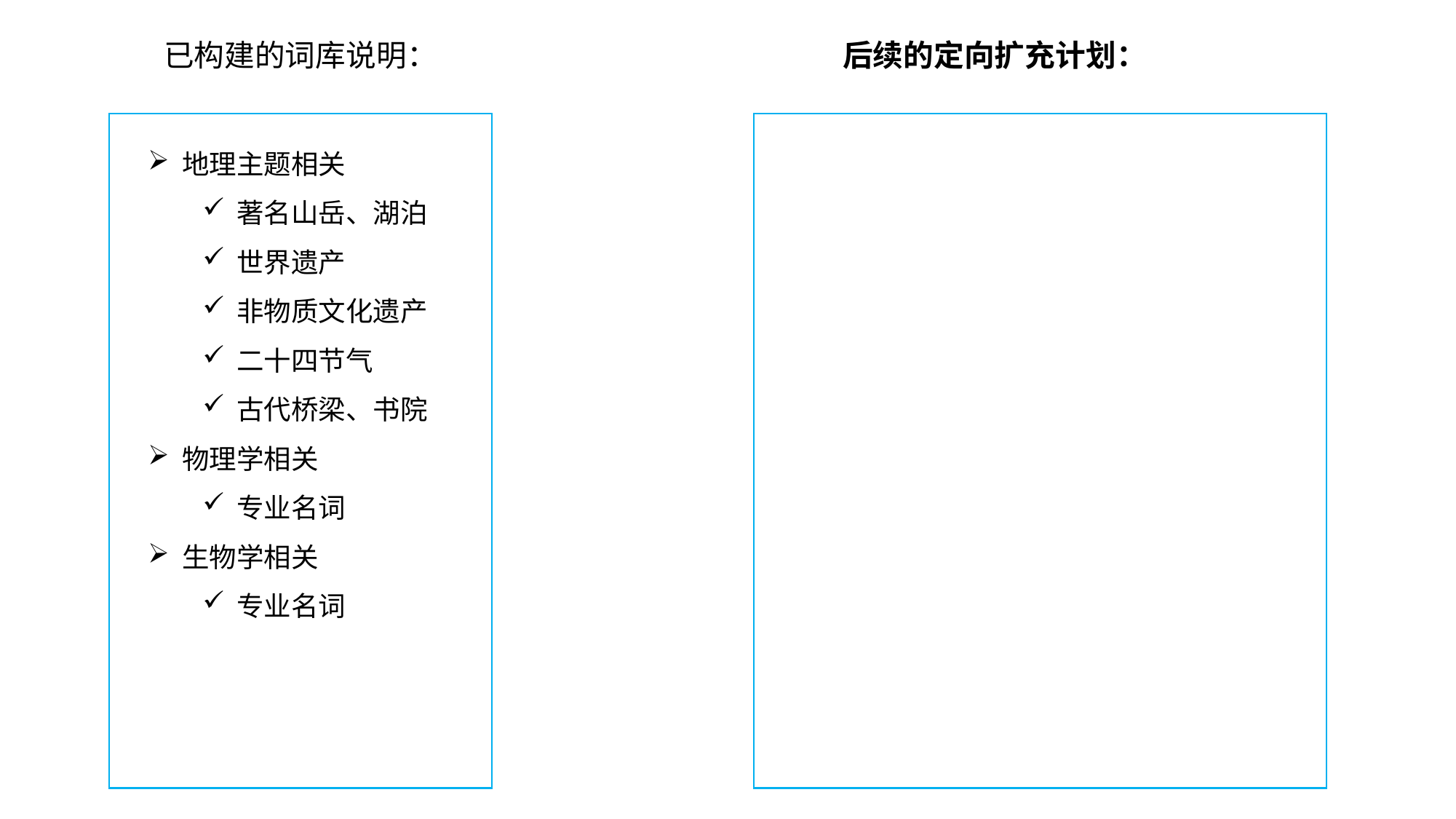

已构建的词库说明：
后续的定向扩充计划：

地理主题相关
著名山岳、湖泊
世界遗产
非物质文化遗产
二十四节气
古代桥梁、书院
物理学相关
专业名词
生物学相关
专业名词